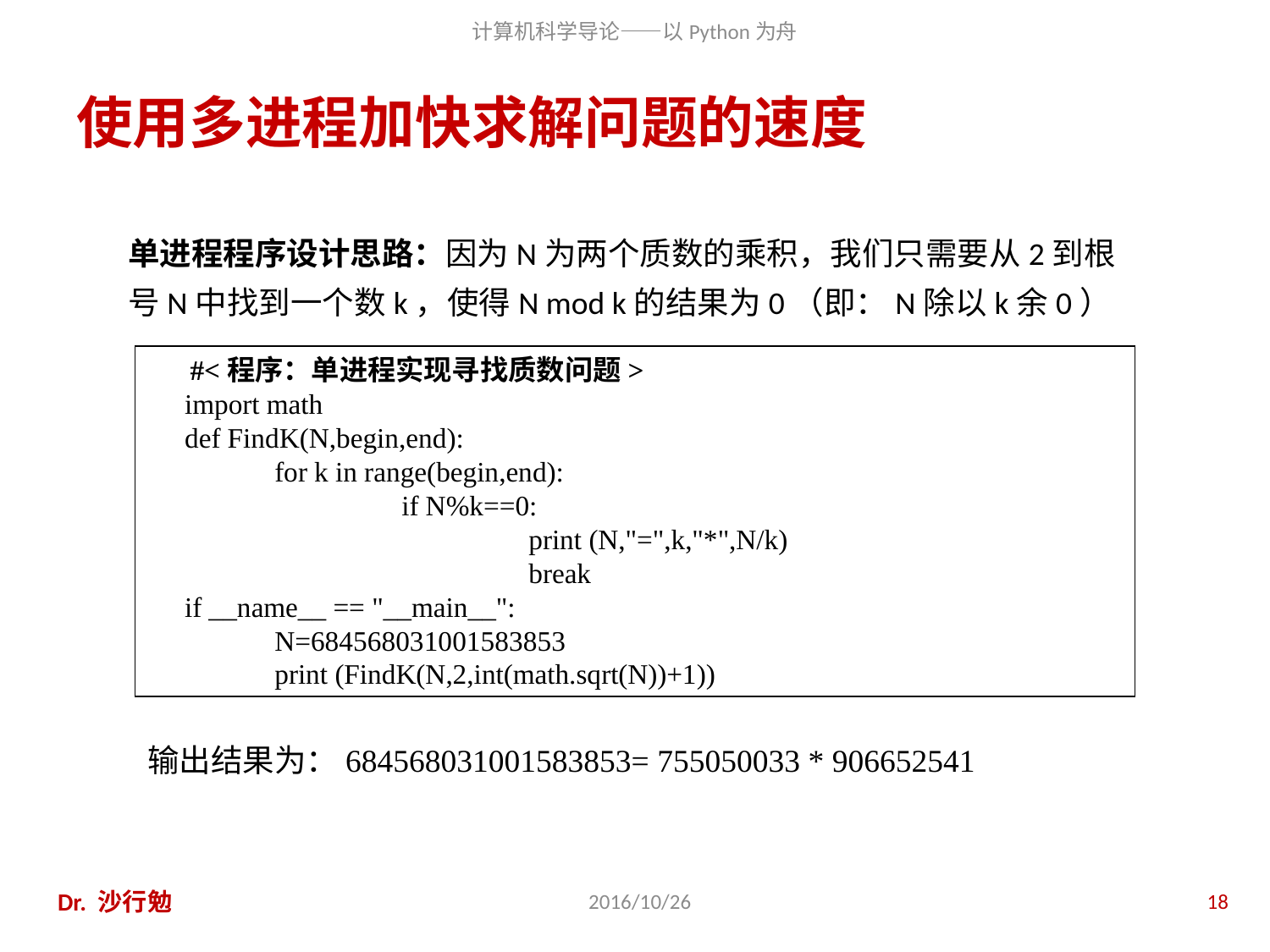

# 使用多进程加快求解问题的速度
单进程程序设计思路：因为N为两个质数的乘积，我们只需要从2到根号N中找到一个数k，使得N mod k的结果为0（即：N除以k余0）
#<程序：单进程实现寻找质数问题>
import math
def FindK(N,begin,end):
	for k in range(begin,end):
		if N%k==0:
			print (N,"=",k,"*",N/k)
			break
if __name__ == "__main__":
	N=684568031001583853
	print (FindK(N,2,int(math.sqrt(N))+1))
输出结果为：684568031001583853= 755050033 * 906652541
Dr. 沙行勉
2016/10/26
18